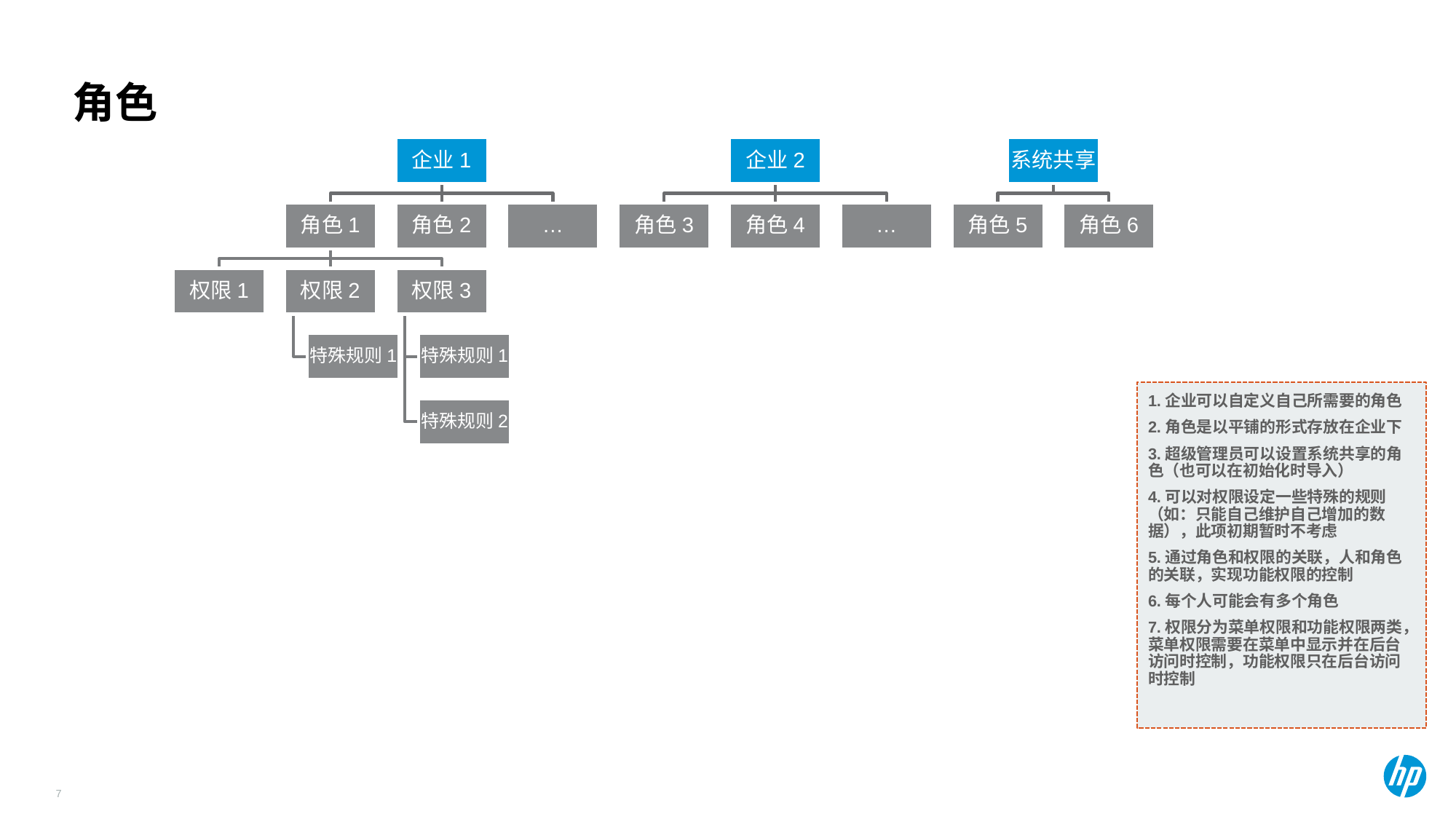

# 角色
企业1
角色1
权限1
权限2
特殊规则1
权限3
特殊规则1
特殊规则2
角色2
…
企业2
角色3
角色4
…
系统共享
角色5
角色6
1.企业可以自定义自己所需要的角色
2.角色是以平铺的形式存放在企业下
3.超级管理员可以设置系统共享的角色（也可以在初始化时导入）
4.可以对权限设定一些特殊的规则（如：只能自己维护自己增加的数据），此项初期暂时不考虑
5.通过角色和权限的关联，人和角色的关联，实现功能权限的控制
6.每个人可能会有多个角色
7.权限分为菜单权限和功能权限两类，菜单权限需要在菜单中显示并在后台访问时控制，功能权限只在后台访问时控制

7